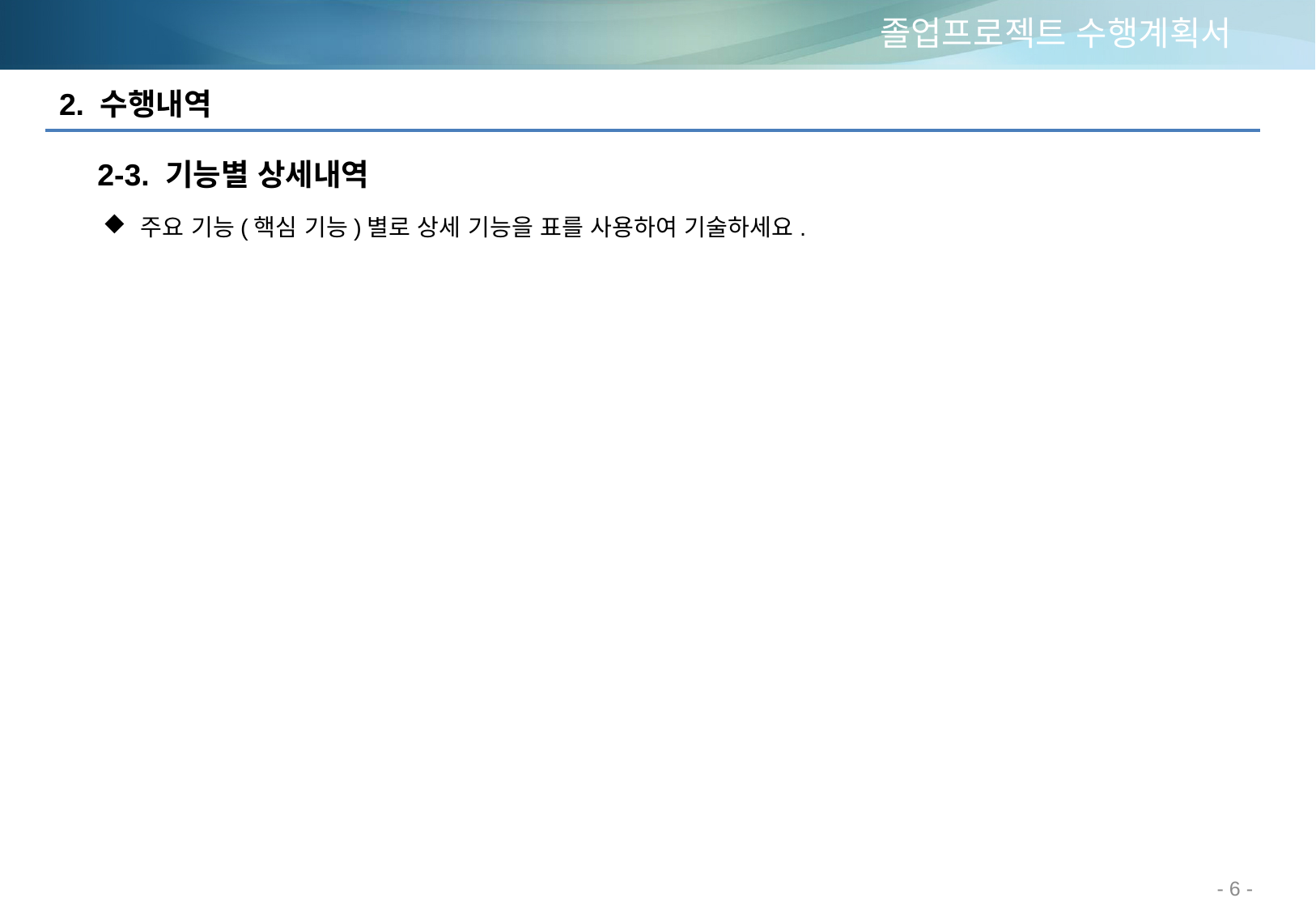

# 졸업프로젝트 수행계획서
2. 수행내역
2-3. 기능별 상세내역
주요 기능(핵심 기능)별로 상세 기능을 표를 사용하여 기술하세요.